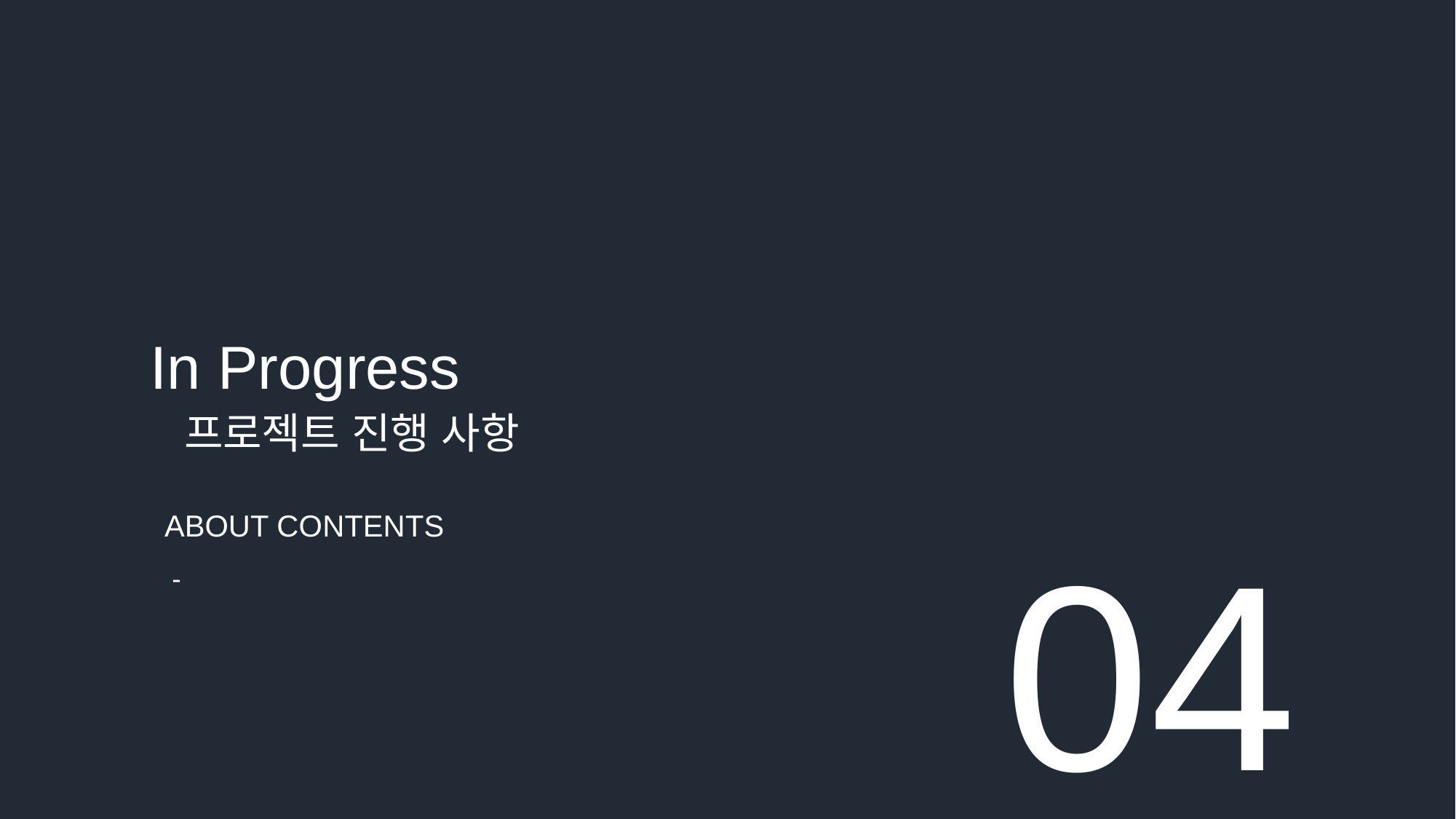

In Progress
  프로젝트 진행 사항
ABOUT CONTENTS

 -
04